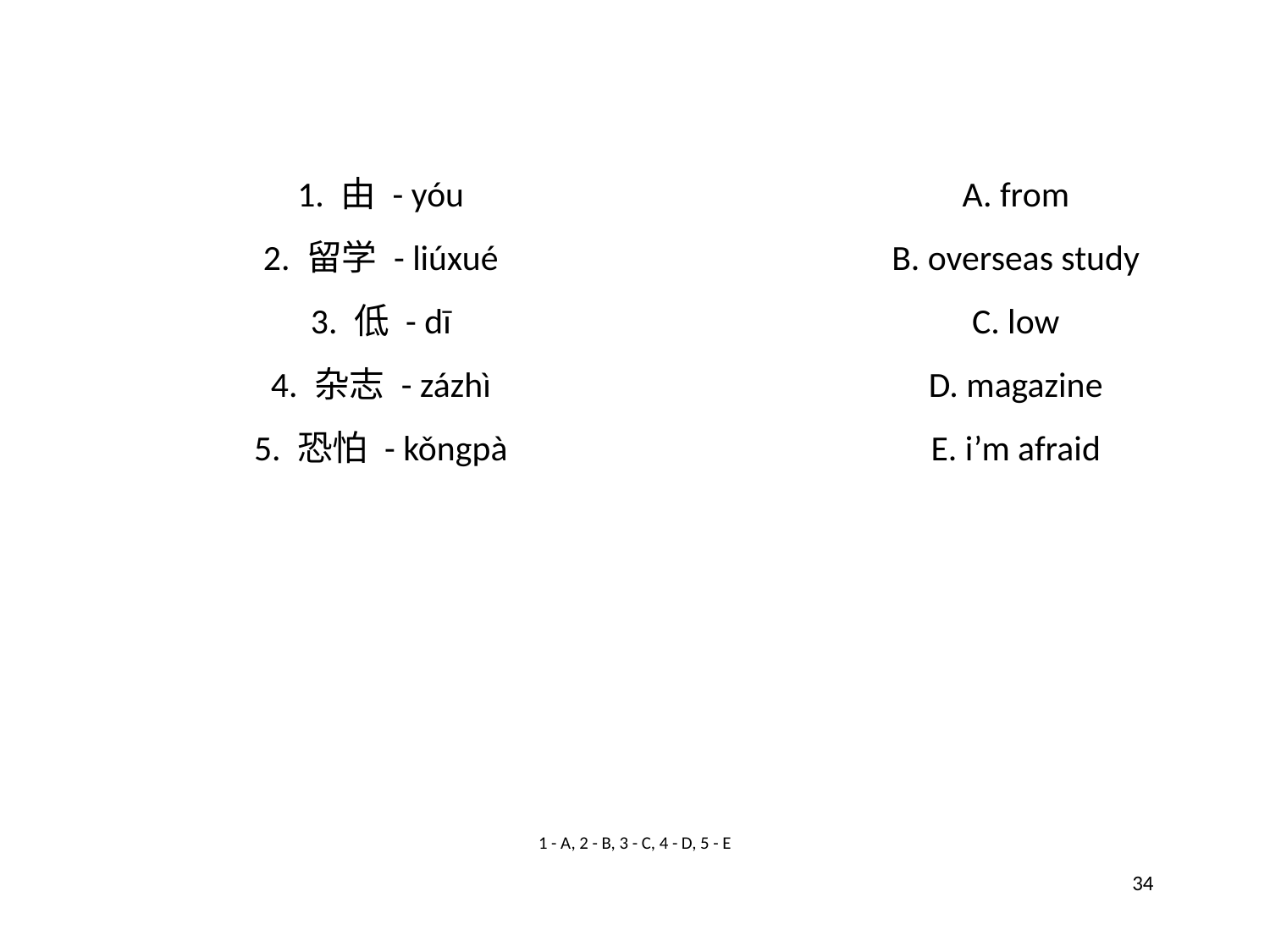

1. 由 - yóu

A. from

2. 留学 - liúxué

B. overseas study

3. 低 - dī

C. low

4. 杂志 - zázhì

D. magazine

5. 恐怕 - kǒngpà

E. i’m afraid
1 - A, 2 - B, 3 - C, 4 - D, 5 - E

34